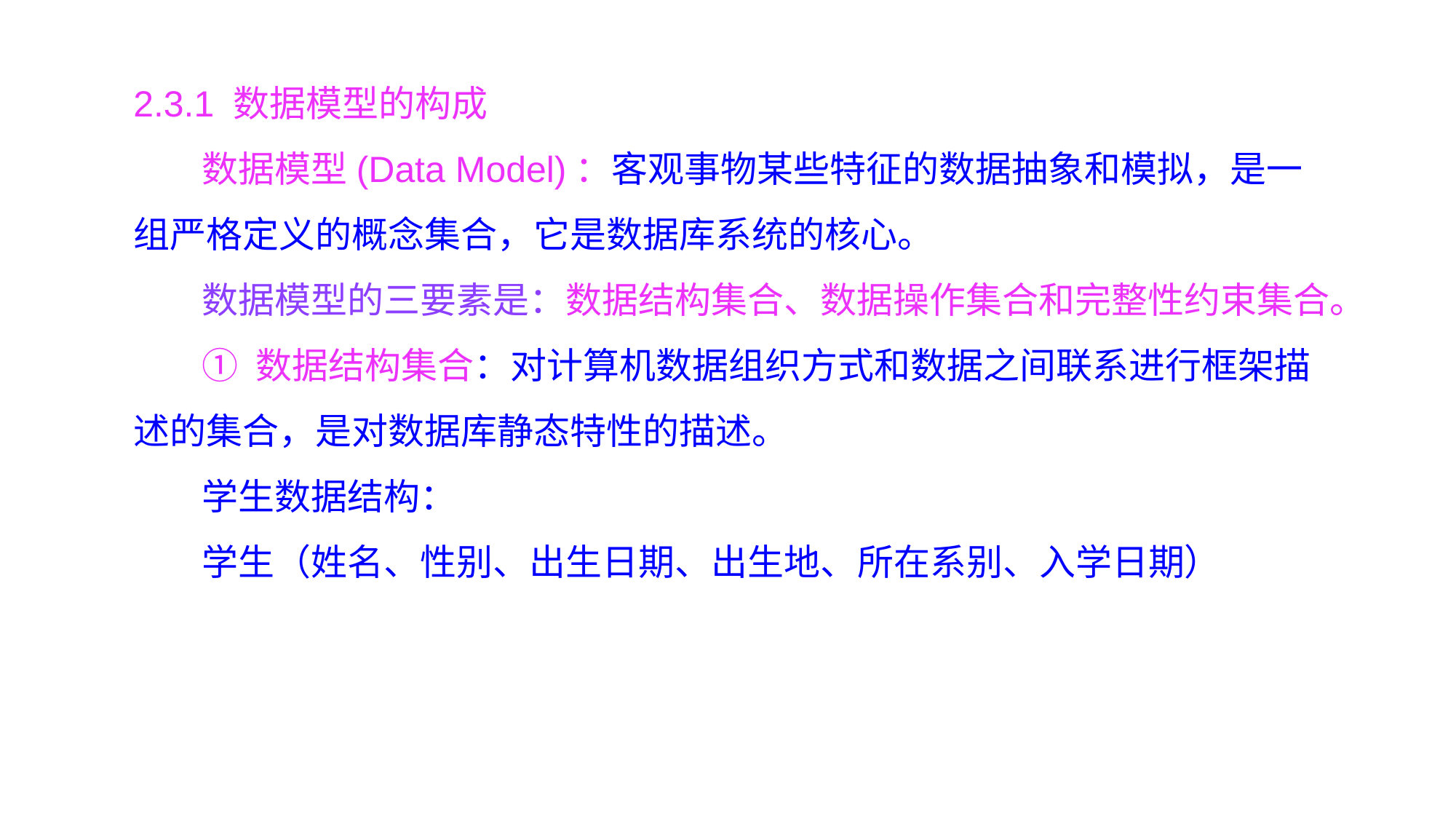

2.3.1 数据模型的构成
数据模型(Data Model)：客观事物某些特征的数据抽象和模拟，是一组严格定义的概念集合，它是数据库系统的核心。
数据模型的三要素是：数据结构集合、数据操作集合和完整性约束集合。
① 数据结构集合：对计算机数据组织方式和数据之间联系进行框架描述的集合，是对数据库静态特性的描述。
学生数据结构：
学生（姓名、性别、出生日期、出生地、所在系别、入学日期）